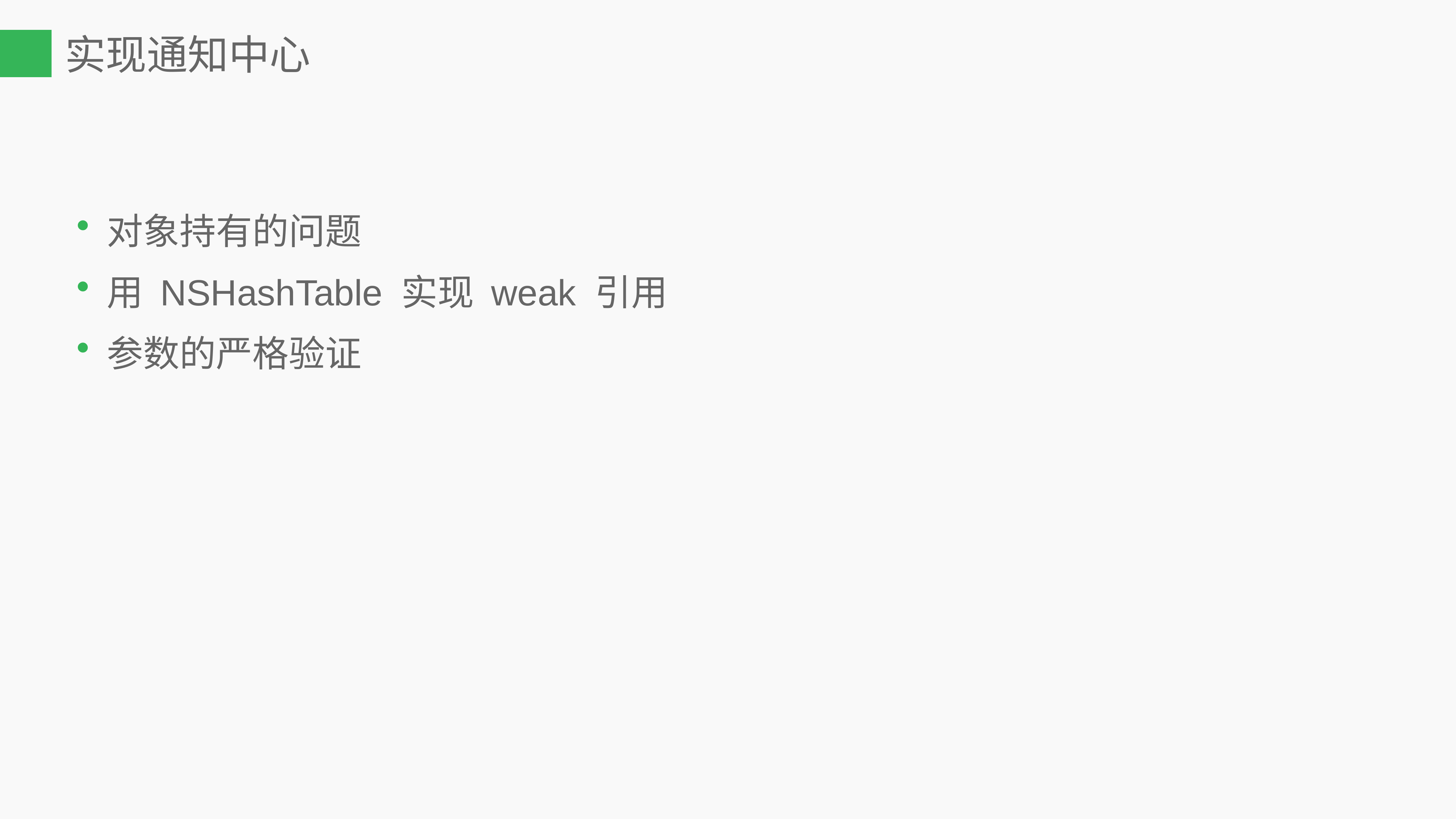

实现通知中心

对象持有的问题
用 NSHashTable 实现 weak 引用
参数的严格验证